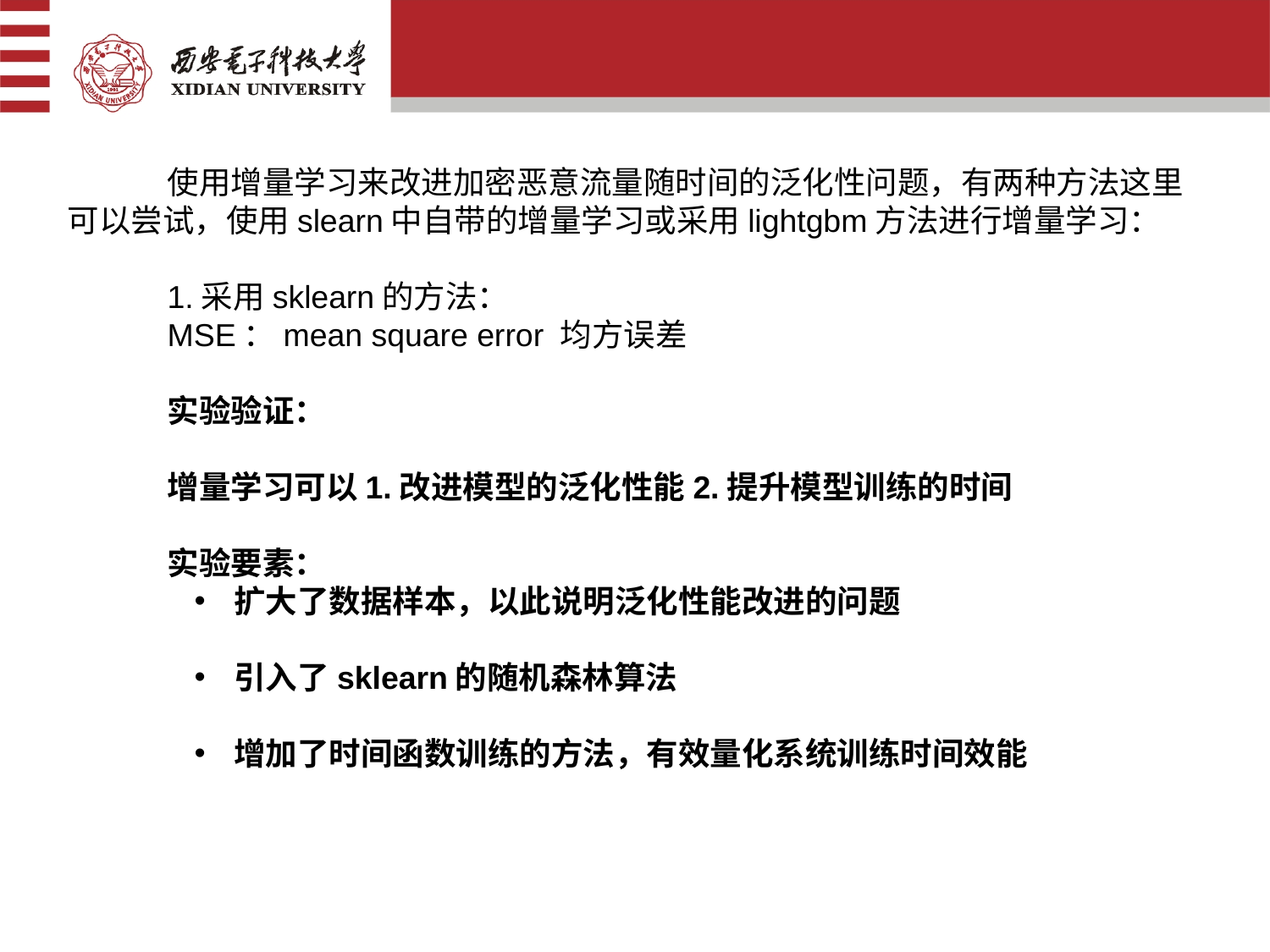

使用增量学习来改进加密恶意流量随时间的泛化性问题，有两种方法这里可以尝试，使用slearn中自带的增量学习或采用lightgbm方法进行增量学习：

1.采用sklearn的方法：
MSE：mean square error 均方误差

实验验证：

增量学习可以1.改进模型的泛化性能2.提升模型训练的时间

实验要素：
扩大了数据样本，以此说明泛化性能改进的问题

引入了sklearn的随机森林算法

增加了时间函数训练的方法，有效量化系统训练时间效能